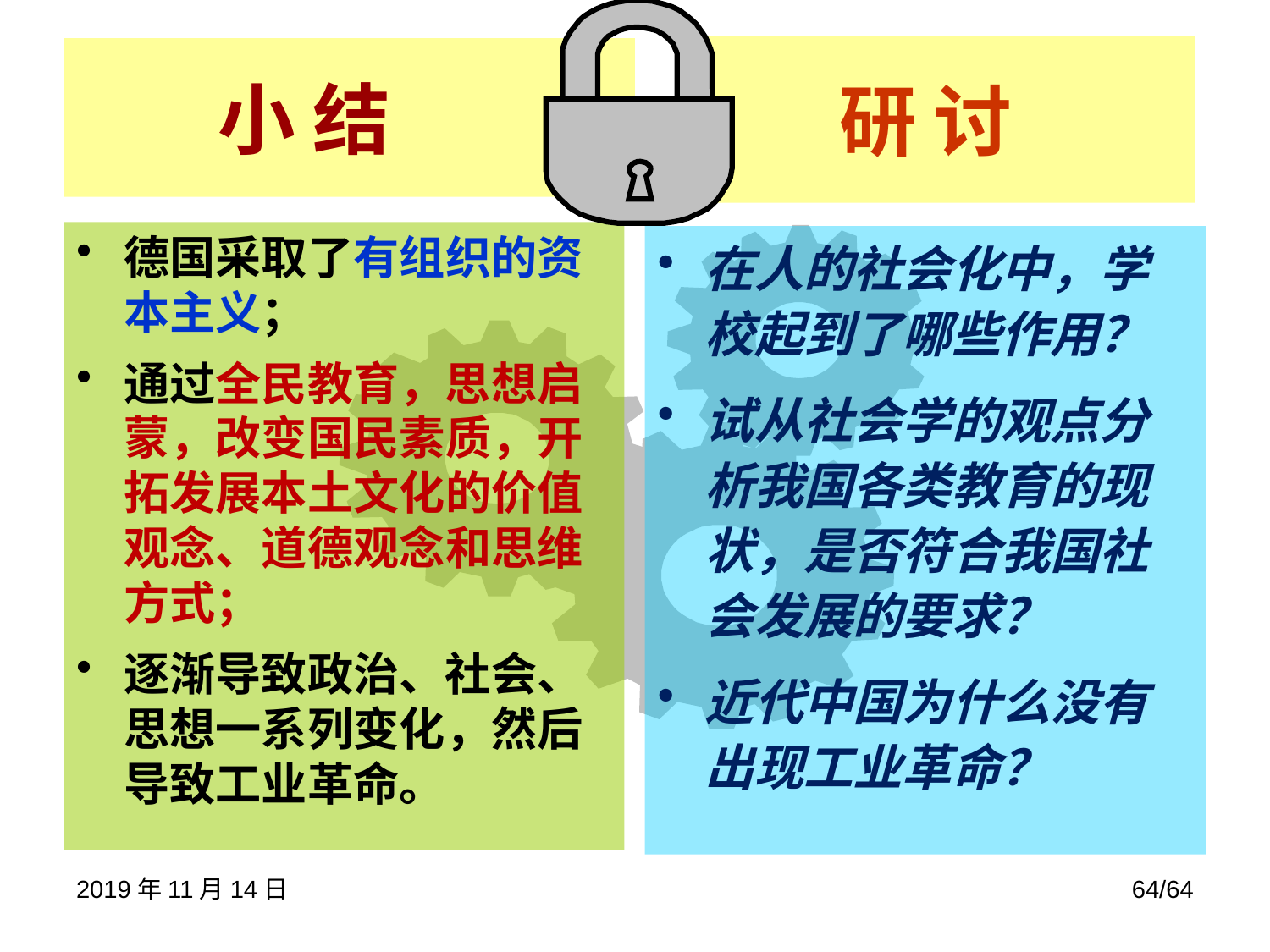

# 小 结
研 讨
德国采取了有组织的资本主义；
通过全民教育，思想启蒙，改变国民素质，开拓发展本土文化的价值观念、道德观念和思维方式；
逐渐导致政治、社会、思想一系列变化，然后导致工业革命。

在人的社会化中，学校起到了哪些作用？
试从社会学的观点分析我国各类教育的现状，是否符合我国社会发展的要求？
近代中国为什么没有出现工业革命？
2019年11月14日
64/64